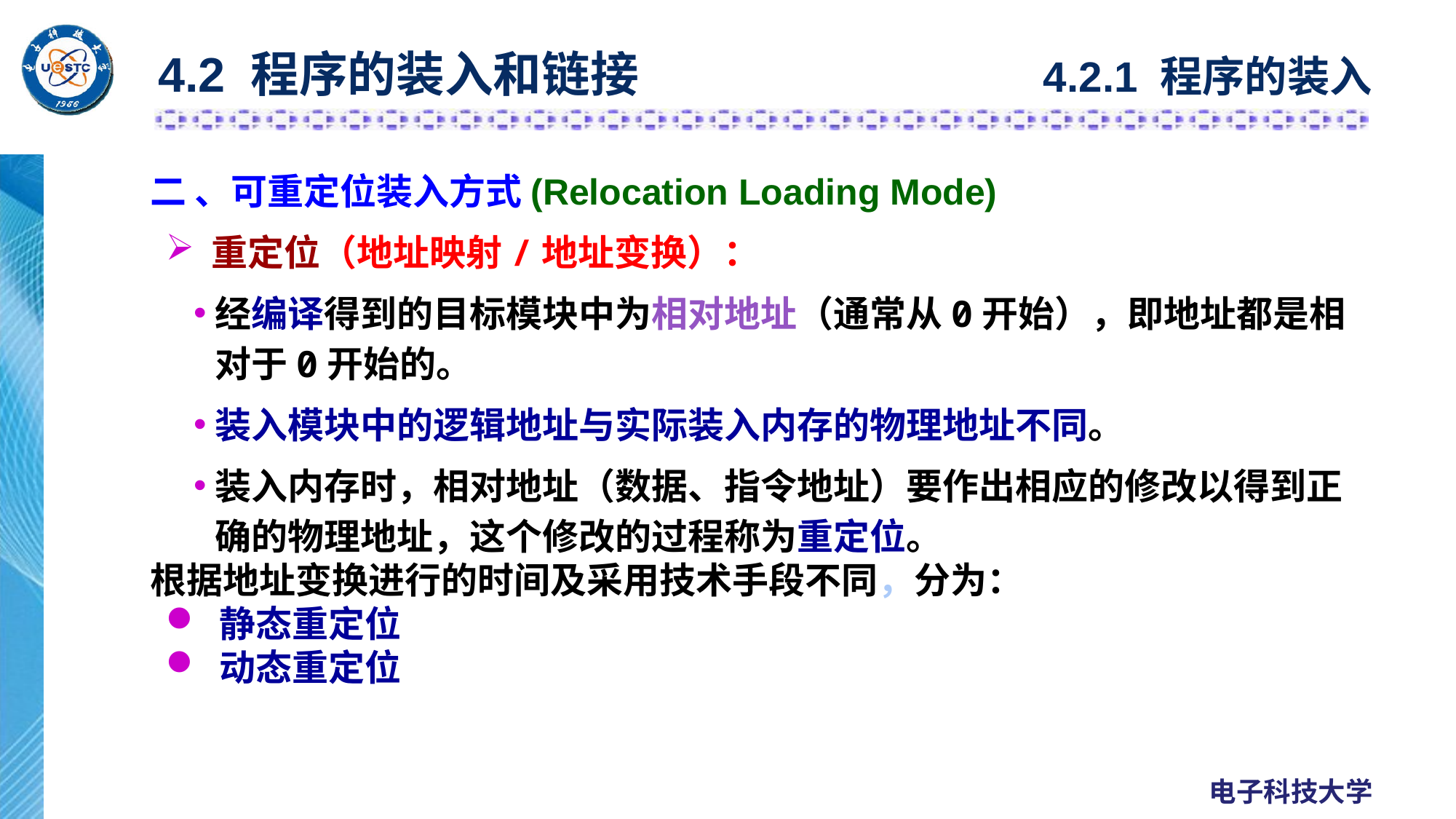

4.2 程序的装入和链接
4.2.1 程序的装入
 二 、可重定位装入方式(Relocation Loading Mode)
 重定位（地址映射/地址变换）：
经编译得到的目标模块中为相对地址（通常从0开始），即地址都是相对于0开始的。
装入模块中的逻辑地址与实际装入内存的物理地址不同。
装入内存时，相对地址（数据、指令地址）要作出相应的修改以得到正确的物理地址，这个修改的过程称为重定位。
 根据地址变换进行的时间及采用技术手段不同，分为：
 静态重定位
 动态重定位